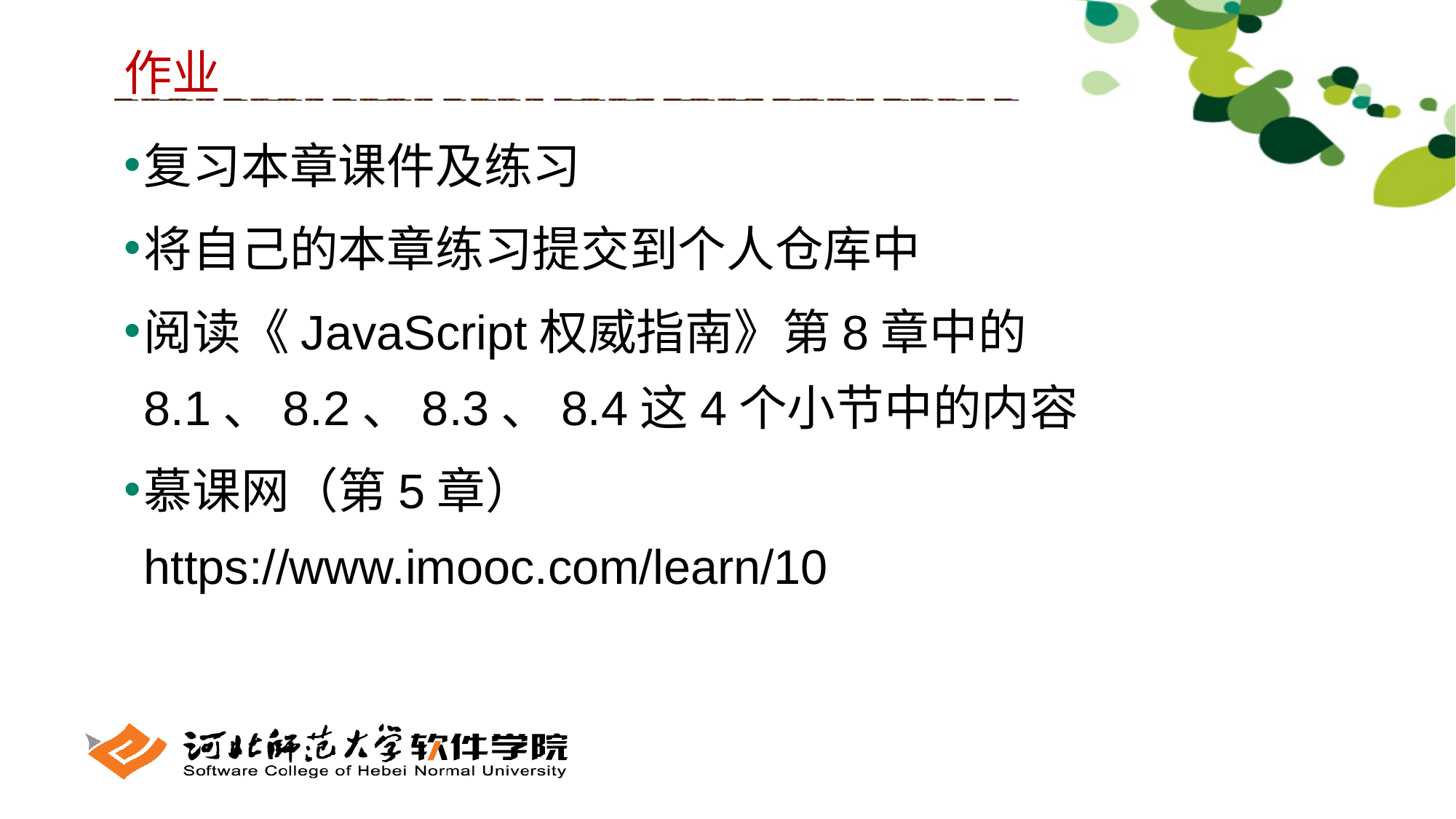

作业
复习本章课件及练习
将自己的本章练习提交到个人仓库中
阅读《JavaScript权威指南》第8章中的8.1、8.2、8.3、8.4这4个小节中的内容
慕课网（第5章）
https://www.imooc.com/learn/10